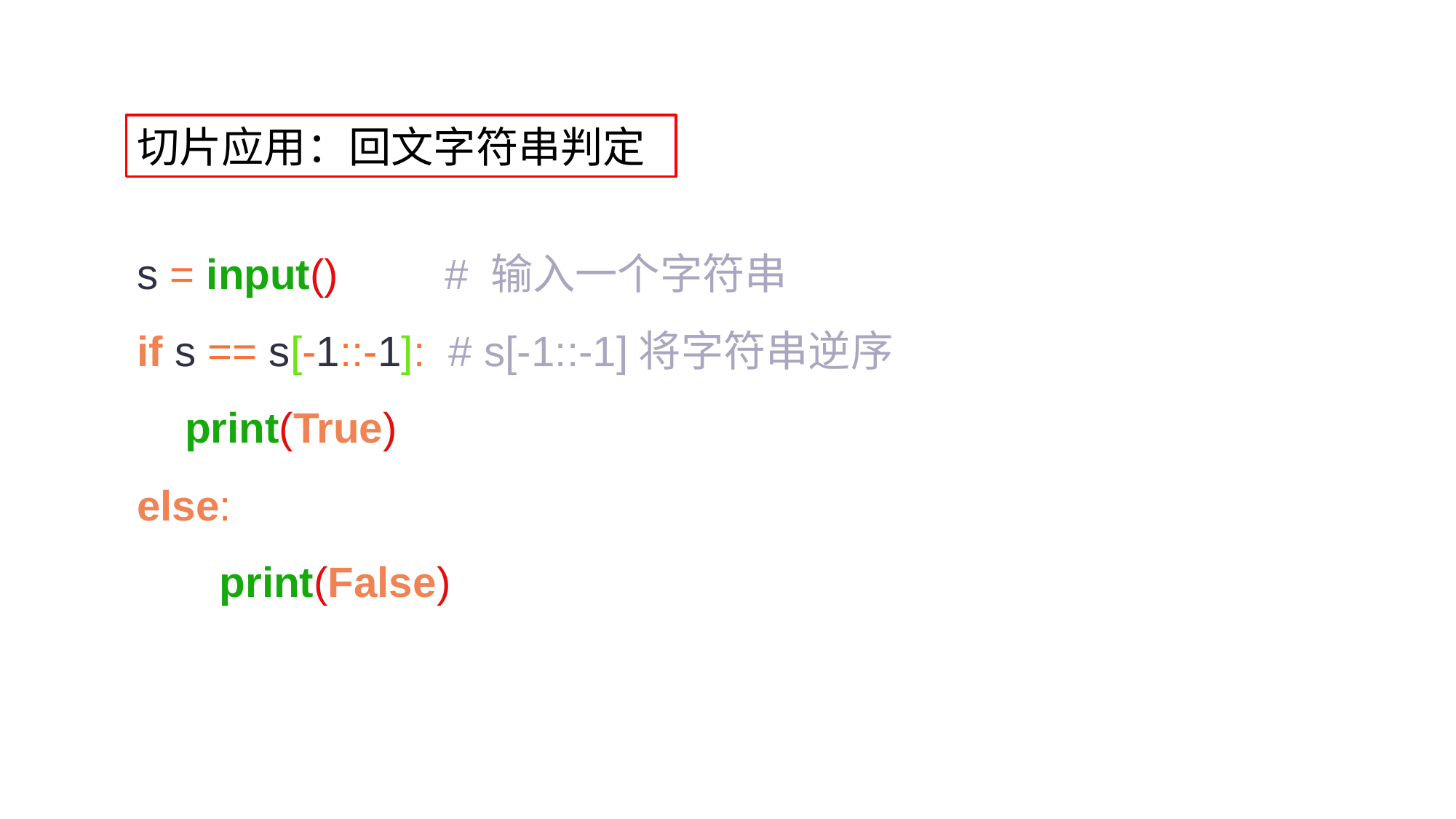

切片应用：回文字符串判定
s = input()         # 输入一个字符串
if s == s[-1::-1]:  # s[-1::-1]将字符串逆序
    print(True)
else:
       print(False)